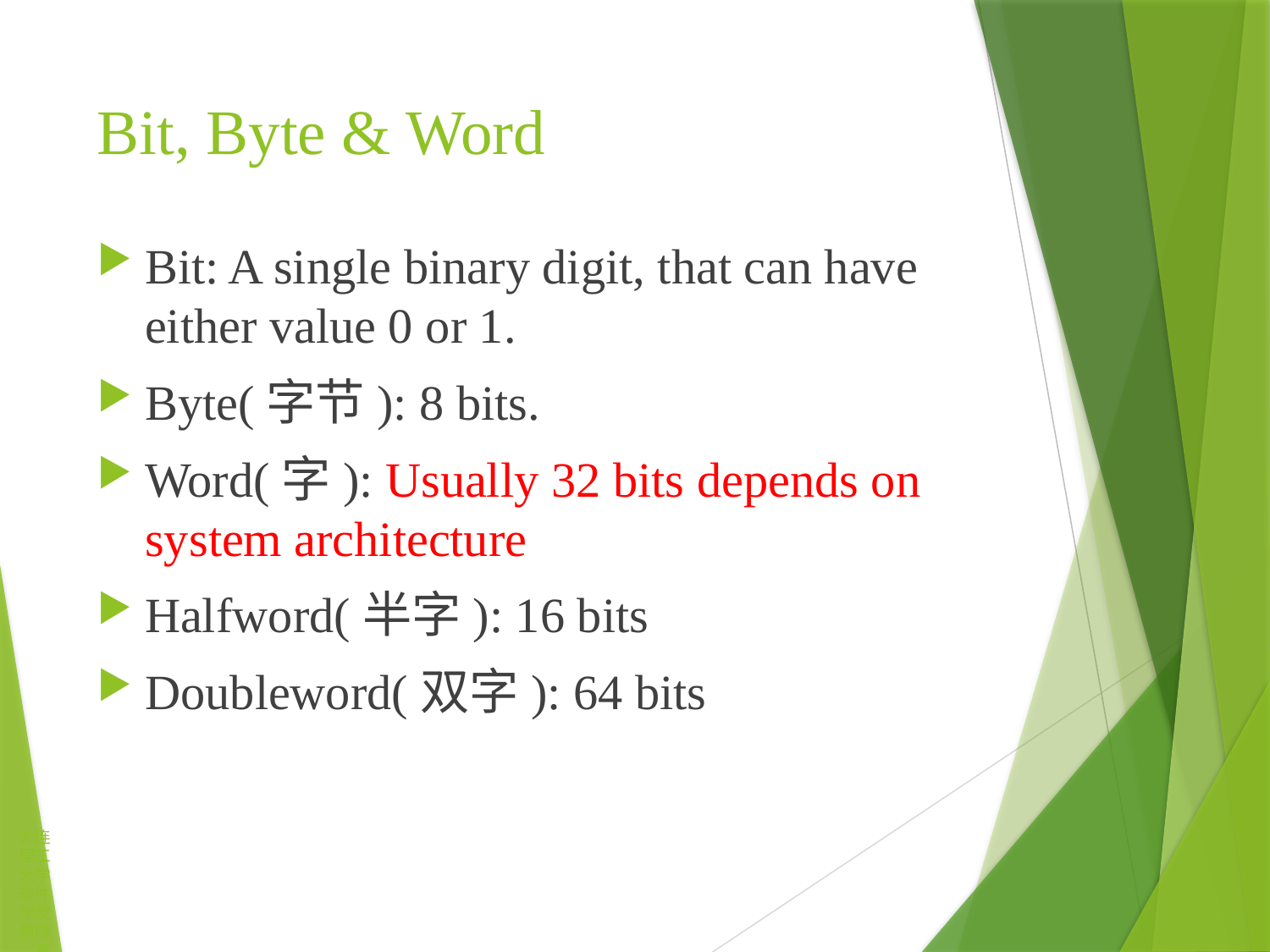

# Bit, Byte & Word
Bit: A single binary digit, that can have either value 0 or 1.
Byte(字节): 8 bits.
Word(字): Usually 32 bits depends on system architecture
Halfword(半字): 16 bits
Doubleword(双字): 64 bits
大连理工大学 软件学院 赖晓晨